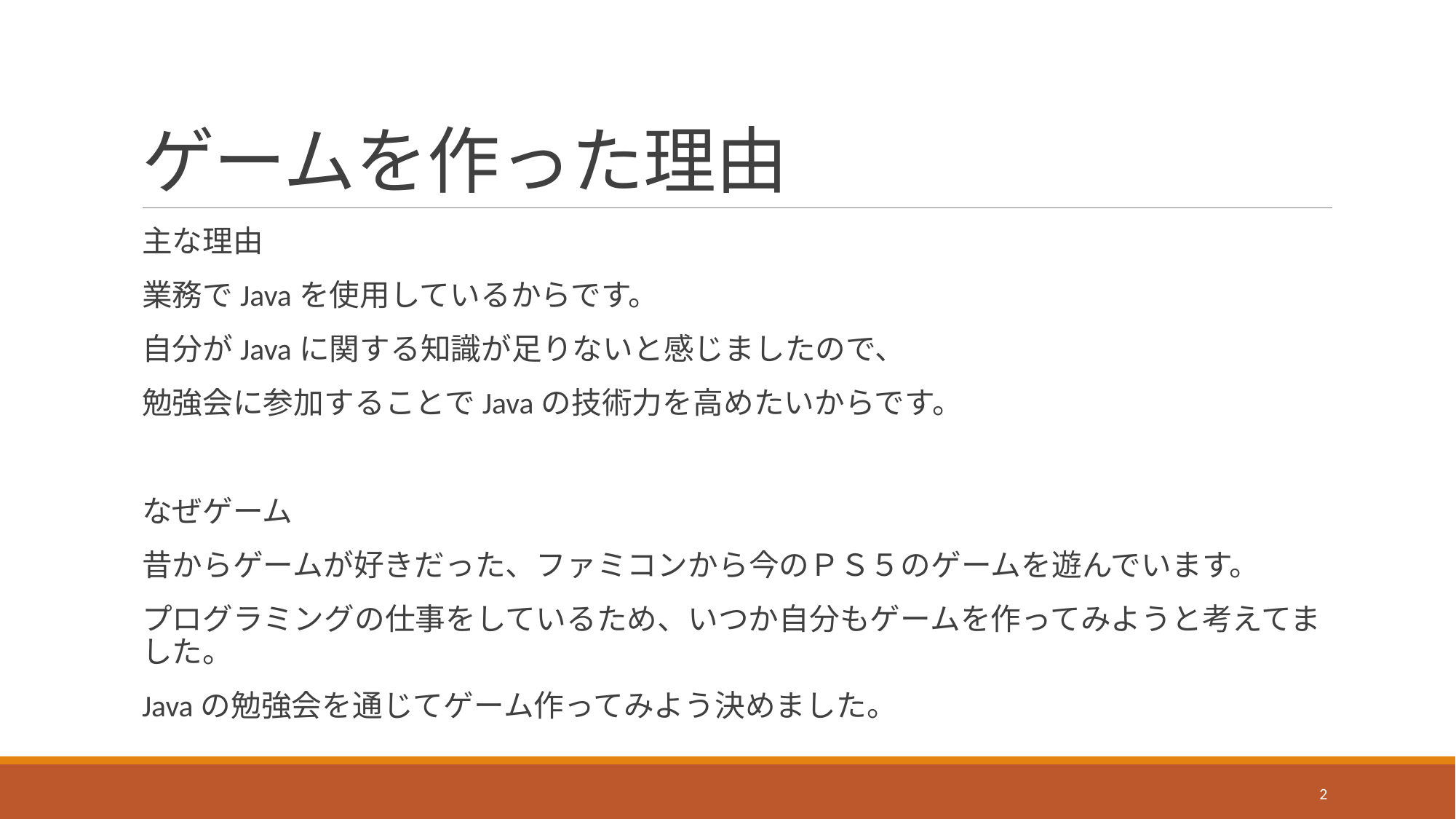

# ゲームを作った理由
主な理由
業務でJavaを使用しているからです。
自分がJavaに関する知識が足りないと感じましたので、
勉強会に参加することでJavaの技術力を高めたいからです。

なぜゲーム
昔からゲームが好きだった、ファミコンから今のＰＳ５のゲームを遊んでいます。
プログラミングの仕事をしているため、いつか自分もゲームを作ってみようと考えてました。
Javaの勉強会を通じてゲーム作ってみよう決めました。

2